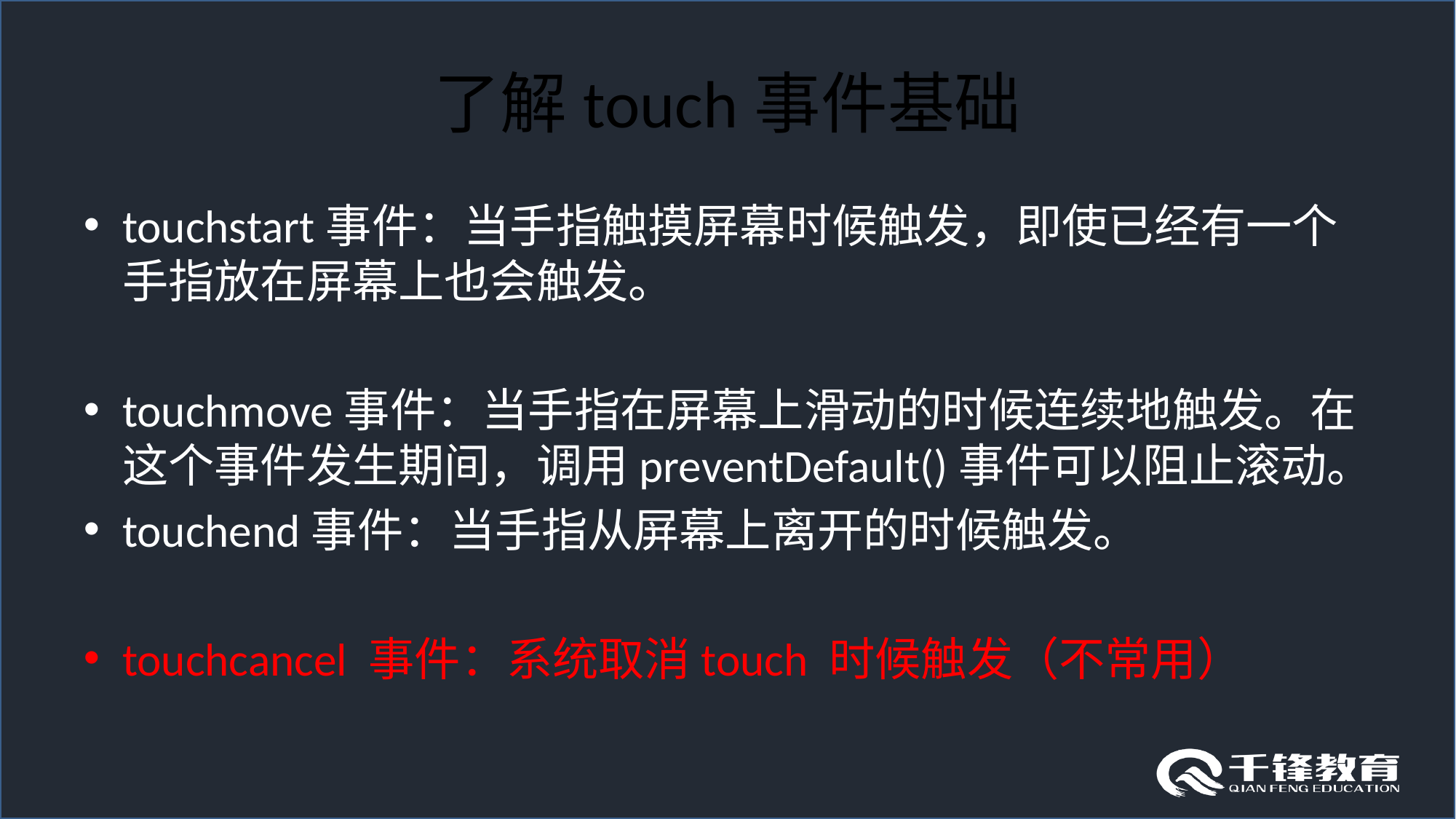

# 了解touch事件基础
touchstart事件：当手指触摸屏幕时候触发，即使已经有一个手指放在屏幕上也会触发。

touchmove事件：当手指在屏幕上滑动的时候连续地触发。在这个事件发生期间，调用preventDefault()事件可以阻止滚动。
touchend事件：当手指从屏幕上离开的时候触发。

touchcancel 事件：系统取消touch 时候触发（不常用）